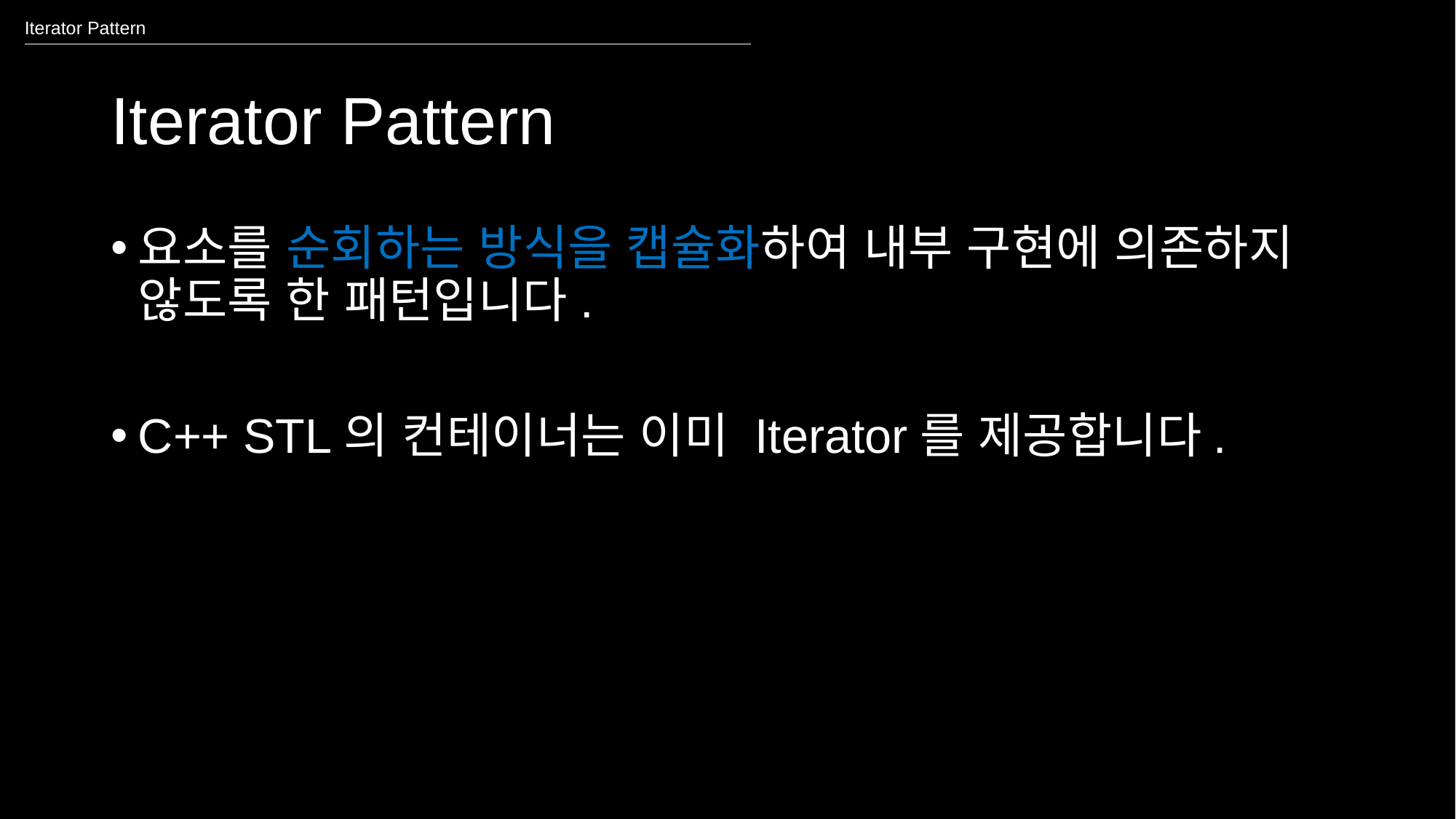

Iterator Pattern
# Iterator Pattern
요소를 순회하는 방식을 캡슐화하여 내부 구현에 의존하지 않도록 한 패턴입니다.

C++ STL의 컨테이너는 이미 Iterator를 제공합니다.